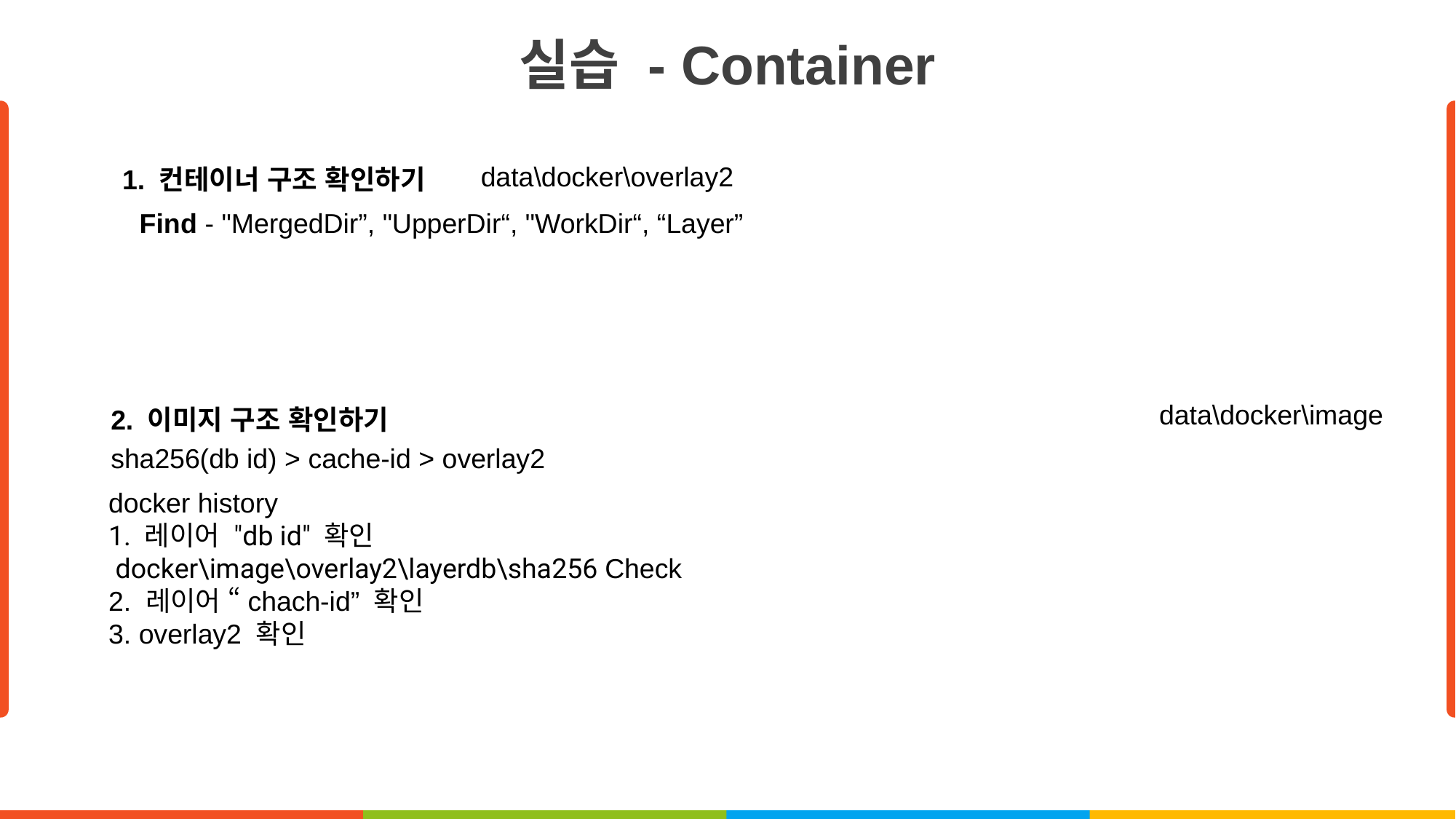

# 실습 - Container

data\docker\overlay2
1. 컨테이너 구조 확인하기
Find - "MergedDir”, "UpperDir“, "WorkDir“, “Layer”
data\docker\image
2. 이미지 구조 확인하기
sha256(db id) > cache-id > overlay2
docker history
1. 레이어 "db id" 확인
 docker\image\overlay2\layerdb\sha256 Check
2. 레이어 “chach-id” 확인
3. overlay2 확인